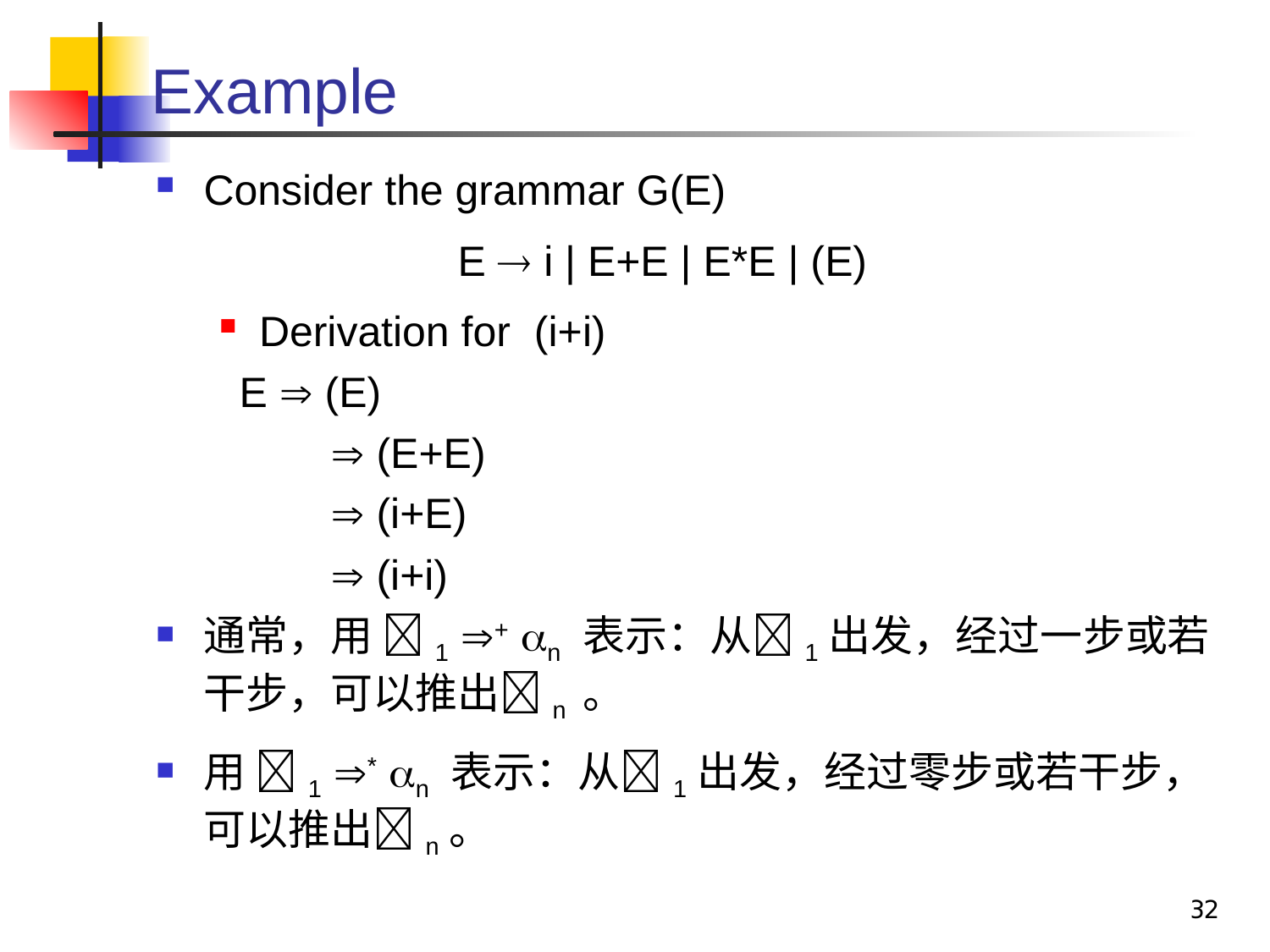

# Example
Consider the grammar G(E)
			E → i | E+E | E*E | (E)
Derivation for  (i+i)
	   E ⇒ (E)
		⇒ (E+E)
		⇒ (i+E)
		⇒ (i+i)
通常，用 α1 ⇒+ αn 表示：从α1出发，经过一步或若干步，可以推出αn 。
用 α1 ⇒* αn 表示：从α1出发，经过零步或若干步，可以推出αn。

32